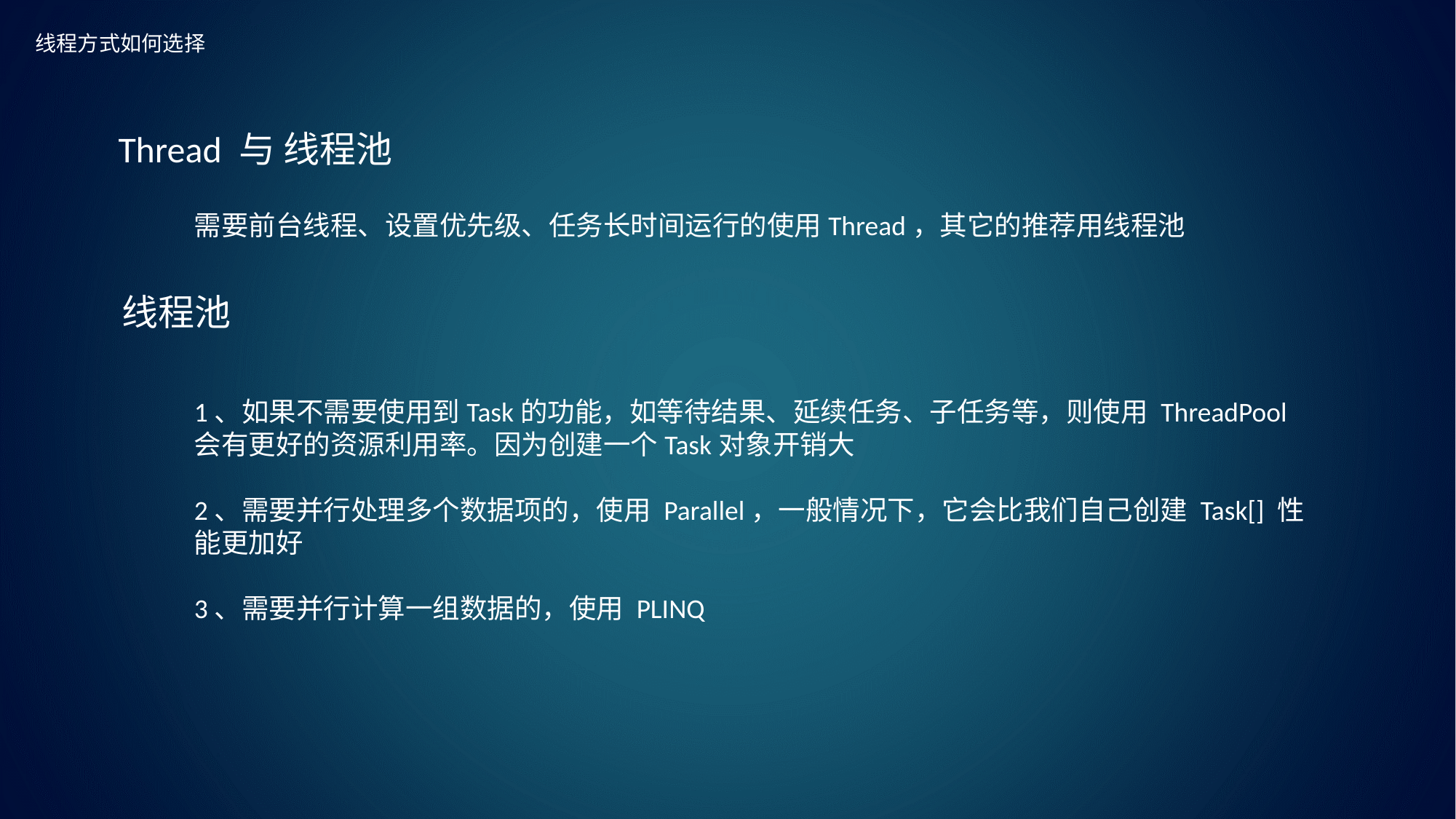

# 线程方式如何选择
Thread 与 线程池
需要前台线程、设置优先级、任务长时间运行的使用Thread，其它的推荐用线程池
线程池
1、如果不需要使用到Task的功能，如等待结果、延续任务、子任务等，则使用 ThreadPool 会有更好的资源利用率。因为创建一个Task对象开销大

2、需要并行处理多个数据项的，使用 Parallel，一般情况下，它会比我们自己创建 Task[] 性能更加好

3、需要并行计算一组数据的，使用 PLINQ